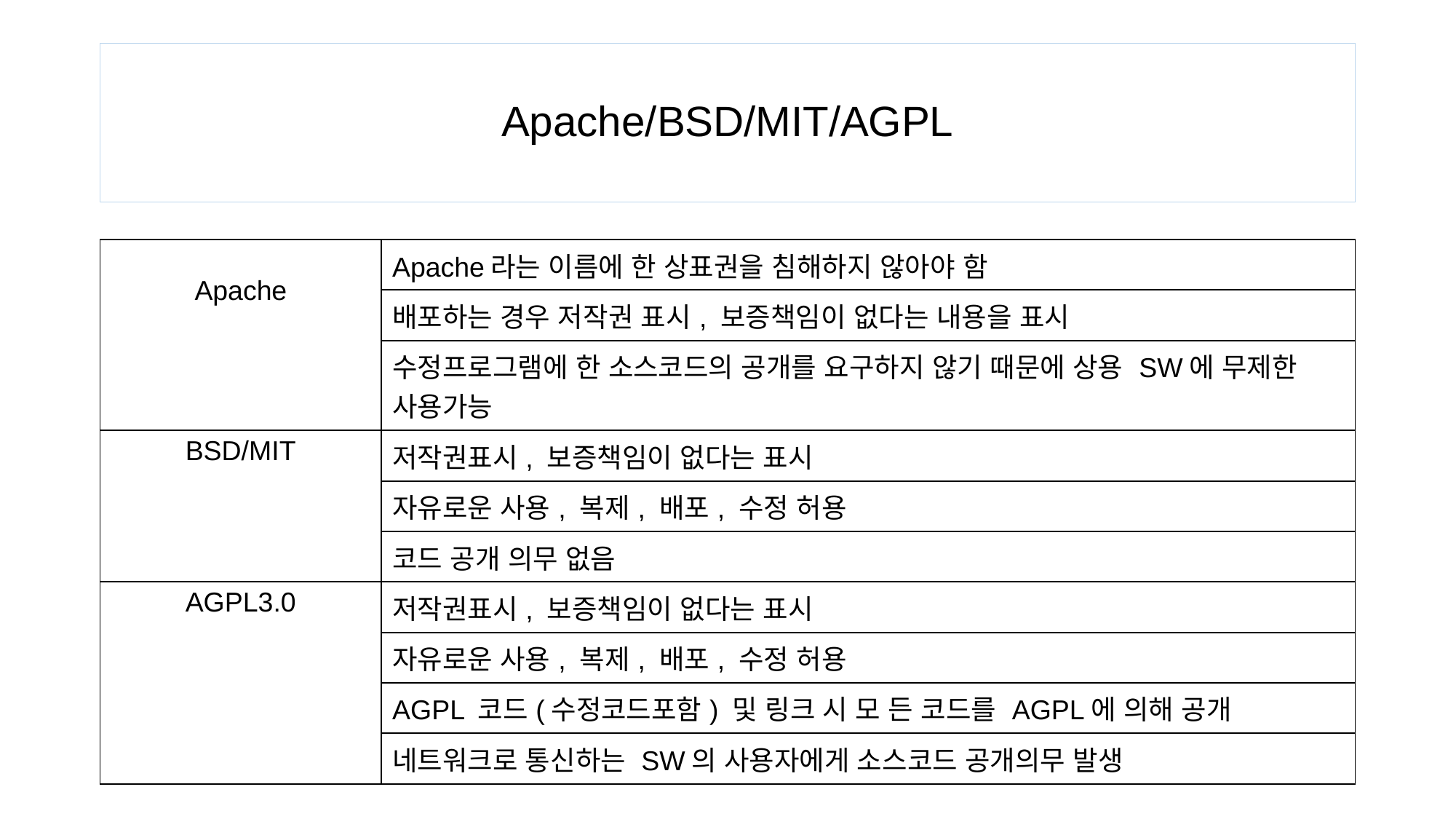

# Apache/BSD/MIT/AGPL
| Apache | Apache라는 이름에 한 상표권을 침해하지 않아야 함 |
| --- | --- |
|  | 배포하는 경우 저작권 표시, 보증책임이 없다는 내용을 표시 |
|  | 수정프로그램에 한 소스코드의 공개를 요구하지 않기 때문에 상용 SW에 무제한 사용가능 |
| BSD/MIT | 저작권표시, 보증책임이 없다는 표시 |
|  | 자유로운 사용, 복제, 배포, 수정 허용 |
|  | 코드 공개 의무 없음 |
| AGPL3.0 | 저작권표시, 보증책임이 없다는 표시 |
|  | 자유로운 사용, 복제, 배포, 수정 허용 |
|  | AGPL 코드(수정코드포함) 및 링크 시 모 든 코드를 AGPL에 의해 공개 |
|  | 네트워크로 통신하는 SW의 사용자에게 소스코드 공개의무 발생 |